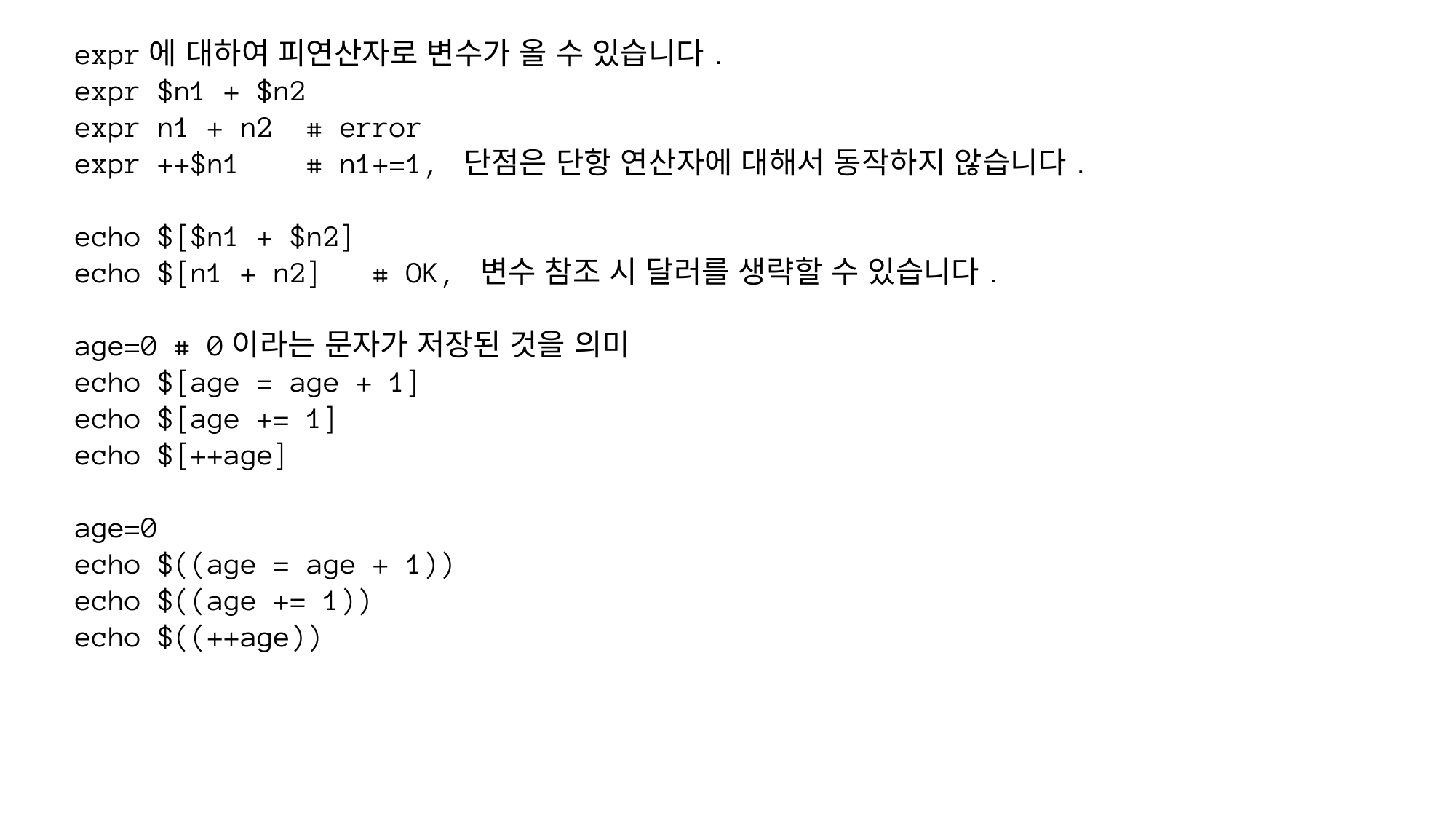

expr에 대하여 피연산자로 변수가 올 수 있습니다.
expr $n1 + $n2
expr n1 + n2  # error
expr ++$n1    # n1+=1, 단점은 단항 연산자에 대해서 동작하지 않습니다.

echo $[$n1 + $n2]
echo $[n1 + n2]   # OK, 변수 참조 시 달러를 생략할 수 있습니다.

age=0 # 0이라는 문자가 저장된 것을 의미
echo $[age = age + 1]
echo $[age += 1]
echo $[++age]

age=0
echo $((age = age + 1))
echo $((age += 1))
echo $((++age))